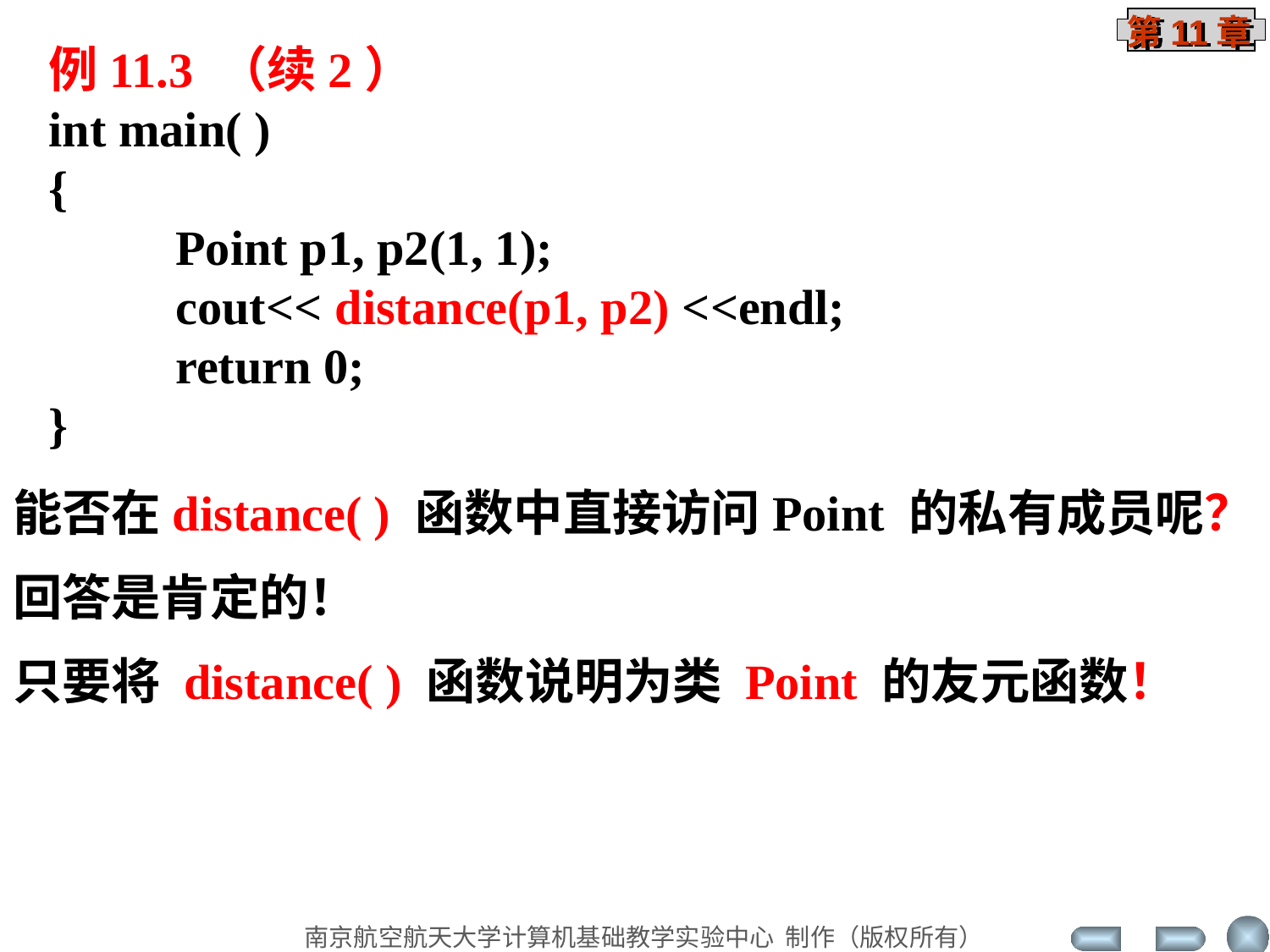

例11.3 （续2）
int main( )
{
	Point p1, p2(1, 1);
	cout<< distance(p1, p2) <<endl;
	return 0;
}
能否在distance( ) 函数中直接访问Point 的私有成员呢？
回答是肯定的！
只要将 distance( ) 函数说明为类 Point 的友元函数！